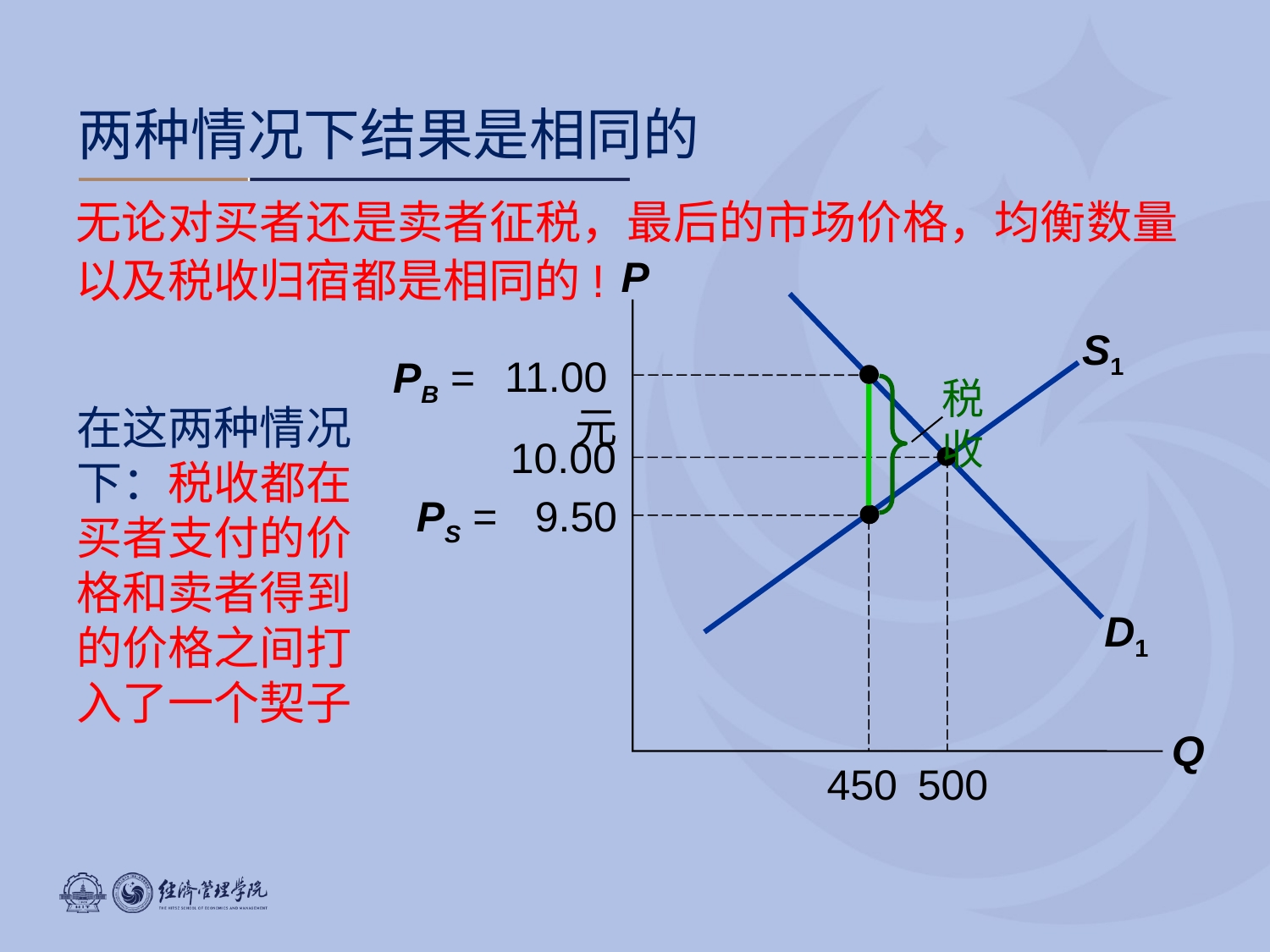

两种情况下结果是相同的
无论对买者还是卖者征税，最后的市场价格，均衡数量以及税收归宿都是相同的!
P

Q

D1
S1

PB =
11.00元

税收

在这两种情况下：税收都在买者支付的价格和卖者得到的价格之间打入了一个契子

10.00

500
PS =
9.50

450